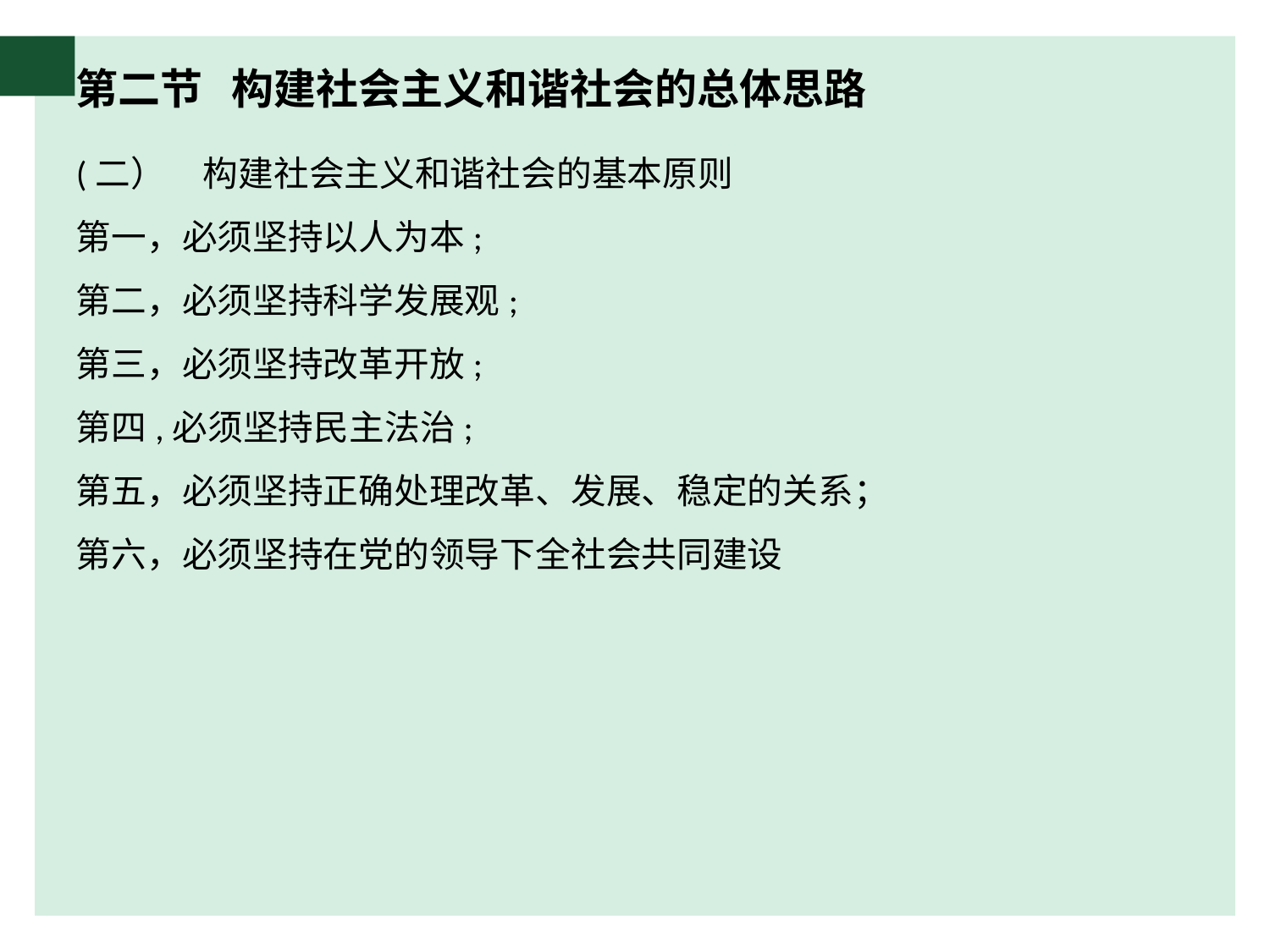

# 第二节   构建社会主义和谐社会的总体思路
(二）	构建社会主义和谐社会的基本原则
第一，必须坚持以人为本;
第二，必须坚持科学发展观;
第三，必须坚持改革开放;
第四,必须坚持民主法治;
第五，必须坚持正确处理改革、发展、稳定的关系；
第六，必须坚持在党的领导下全社会共同建设